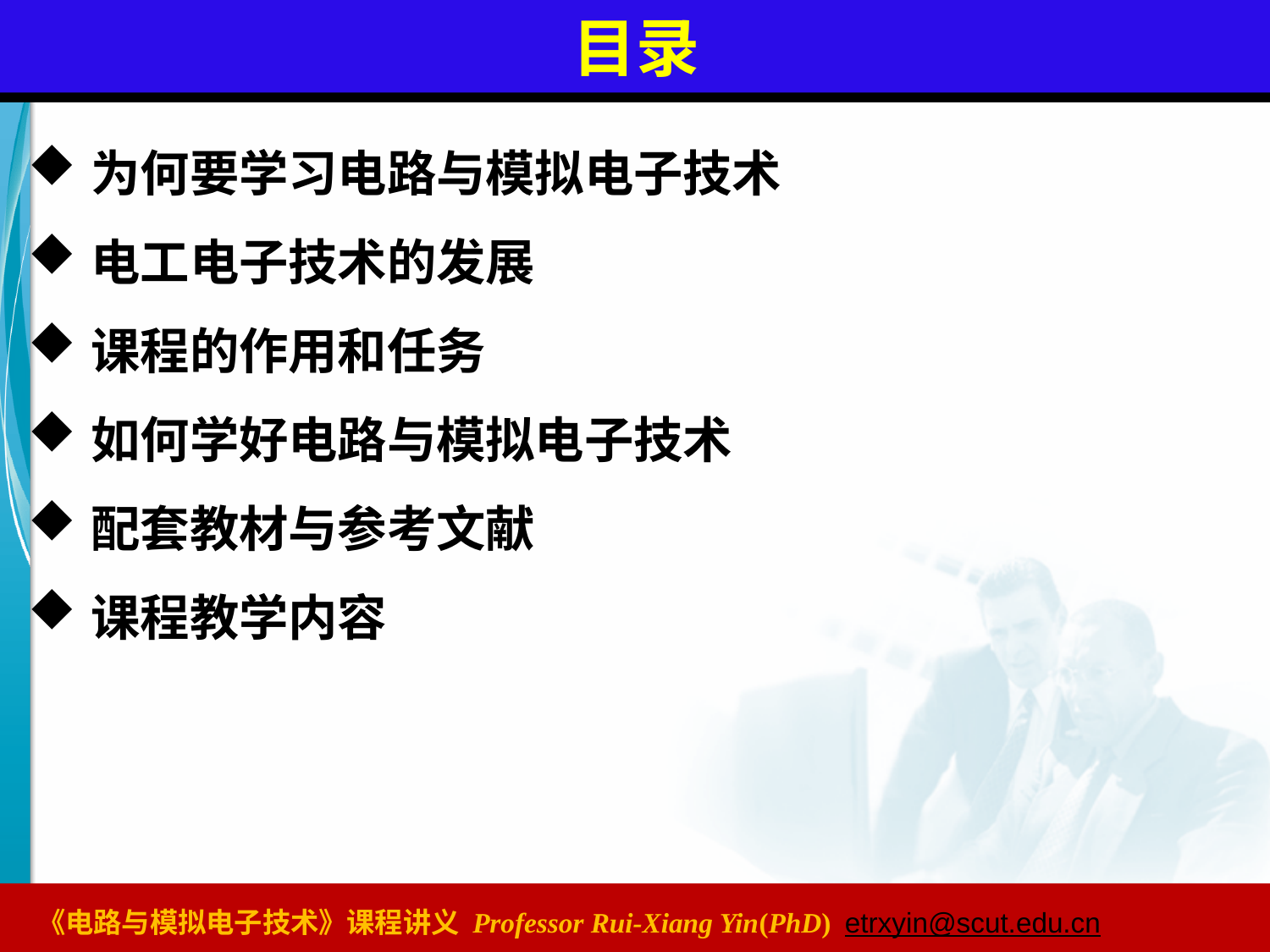

# 目录
为何要学习电路与模拟电子技术
电工电子技术的发展
课程的作用和任务
如何学好电路与模拟电子技术
配套教材与参考文献
课程教学内容